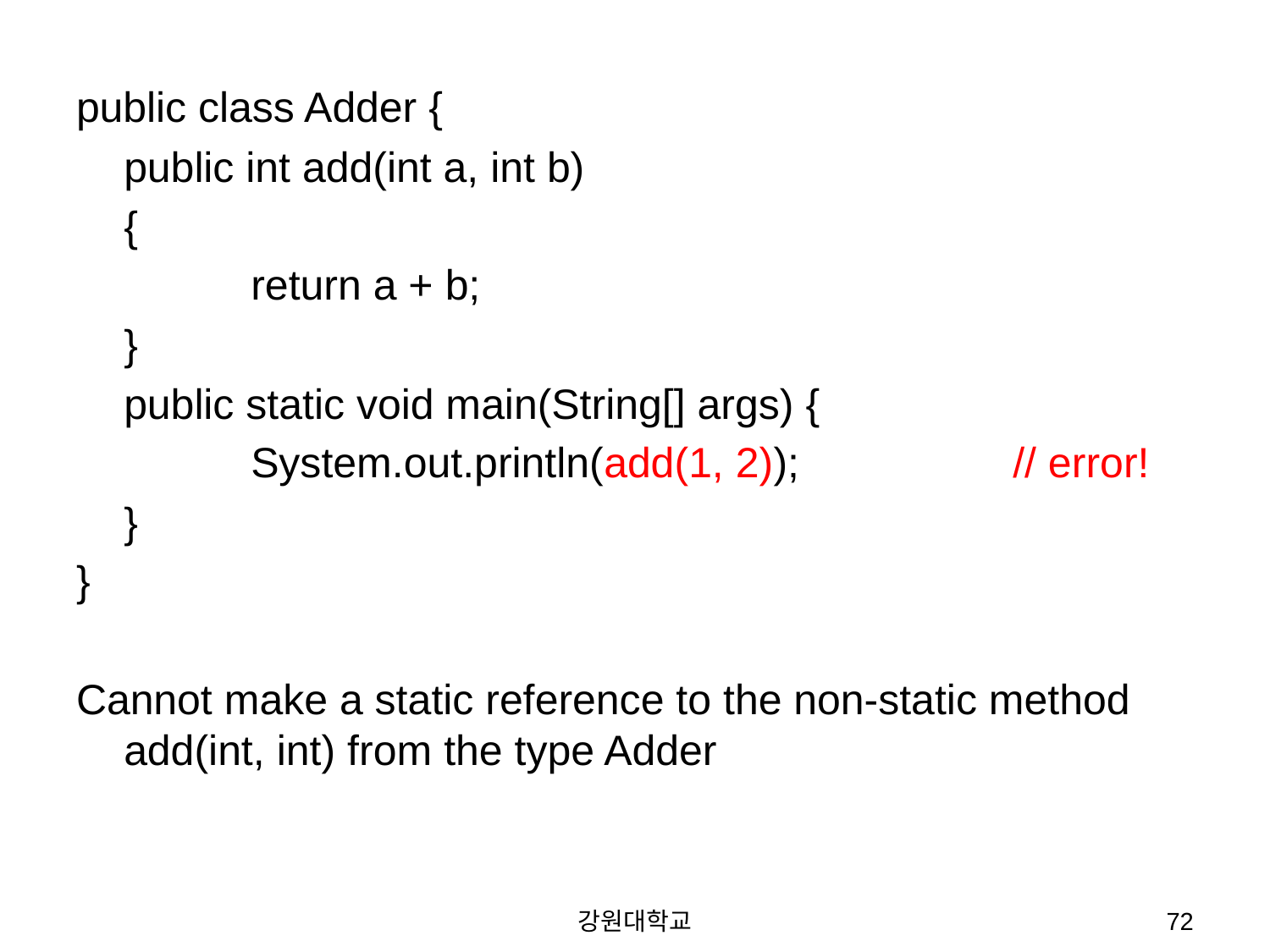

public class Adder {
	public int add(int a, int b)
	{
		return a + b;
	}
	public static void main(String[] args) {
		System.out.println(add(1, 2));		// error!
	}
}

Cannot make a static reference to the non-static method add(int, int) from the type Adder

강원대학교
72